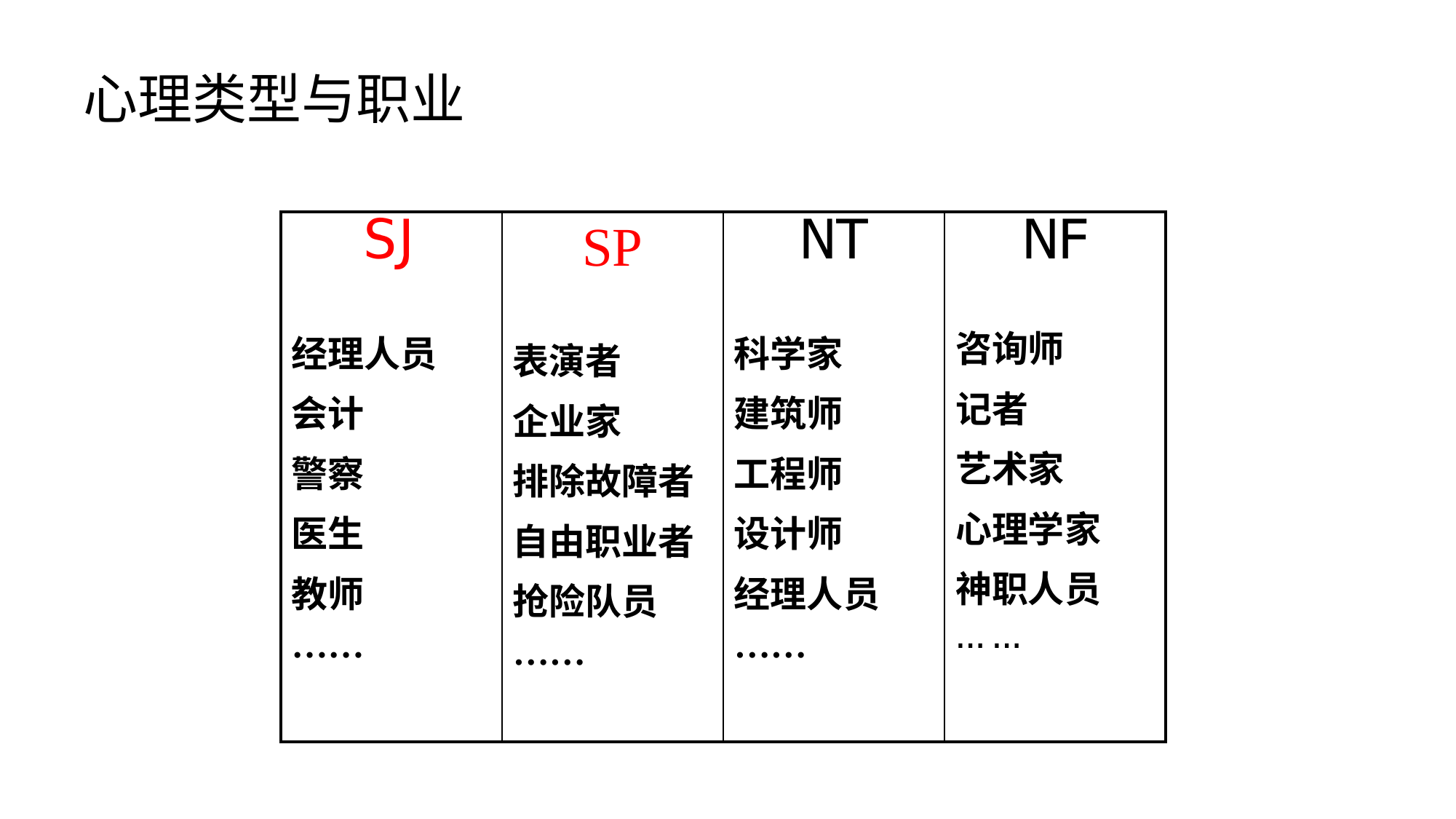

# 心理类型与职业

| SJ 经理人员 会计 警察 医生 教师 …… | SP 表演者 企业家 排除故障者 自由职业者 抢险队员 …… | NT 科学家 建筑师 工程师 设计师 经理人员 …… | NF 咨询师 记者 艺术家 心理学家 神职人员 …… |
| --- | --- | --- | --- |